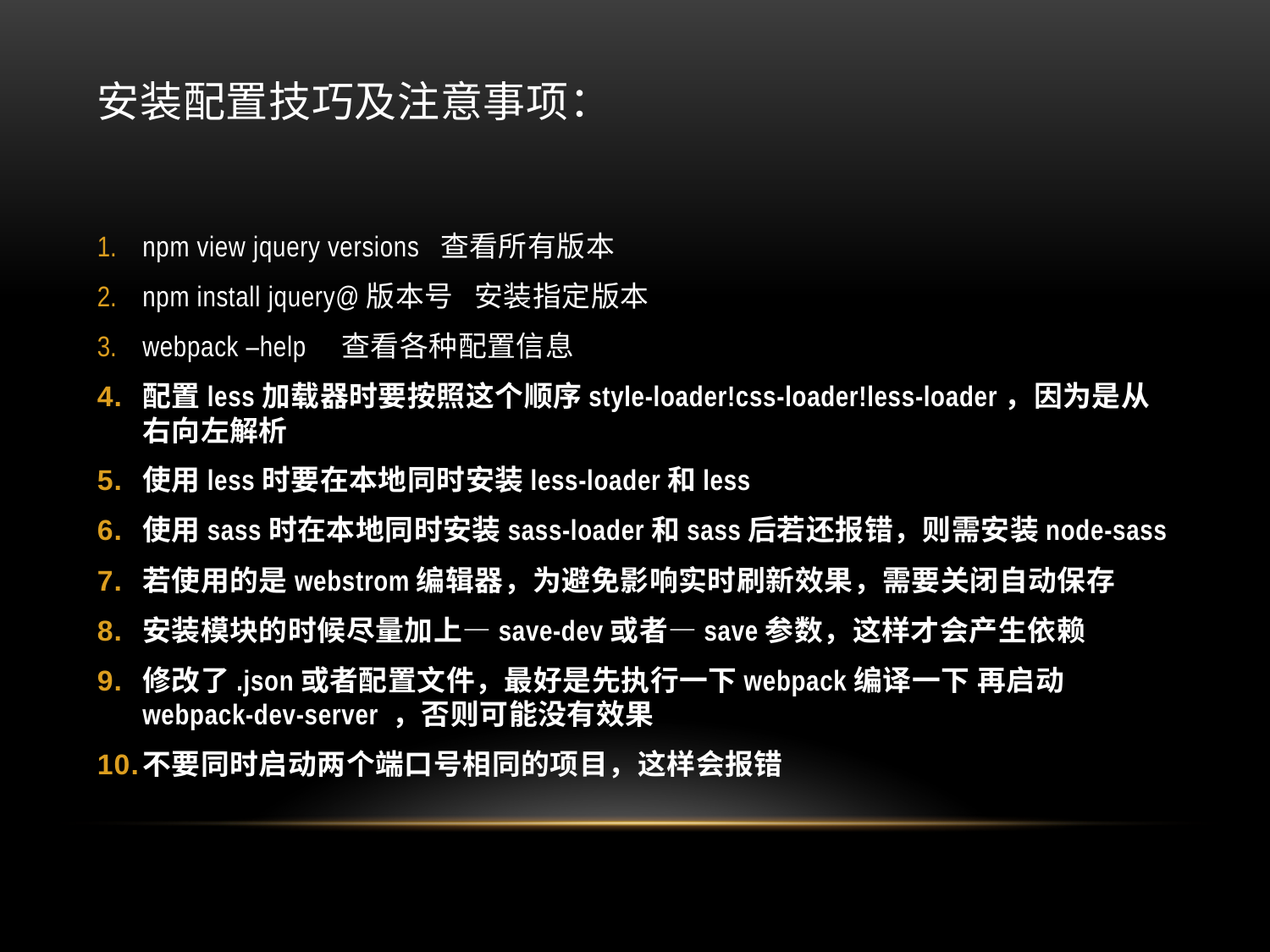

# 安装配置技巧及注意事项：
npm view jquery versions  查看所有版本
npm install jquery@版本号   安装指定版本
webpack –help    查看各种配置信息
配置less加载器时要按照这个顺序style-loader!css-loader!less-loader，因为是从右向左解析
使用less时要在本地同时安装less-loader和less
使用sass时在本地同时安装sass-loader和sass后若还报错，则需安装node-sass
若使用的是webstrom编辑器，为避免影响实时刷新效果，需要关闭自动保存
安装模块的时候尽量加上—save-dev或者—save参数，这样才会产生依赖
修改了.json或者配置文件，最好是先执行一下webpack编译一下 再启动webpack-dev-server ，否则可能没有效果
不要同时启动两个端口号相同的项目，这样会报错